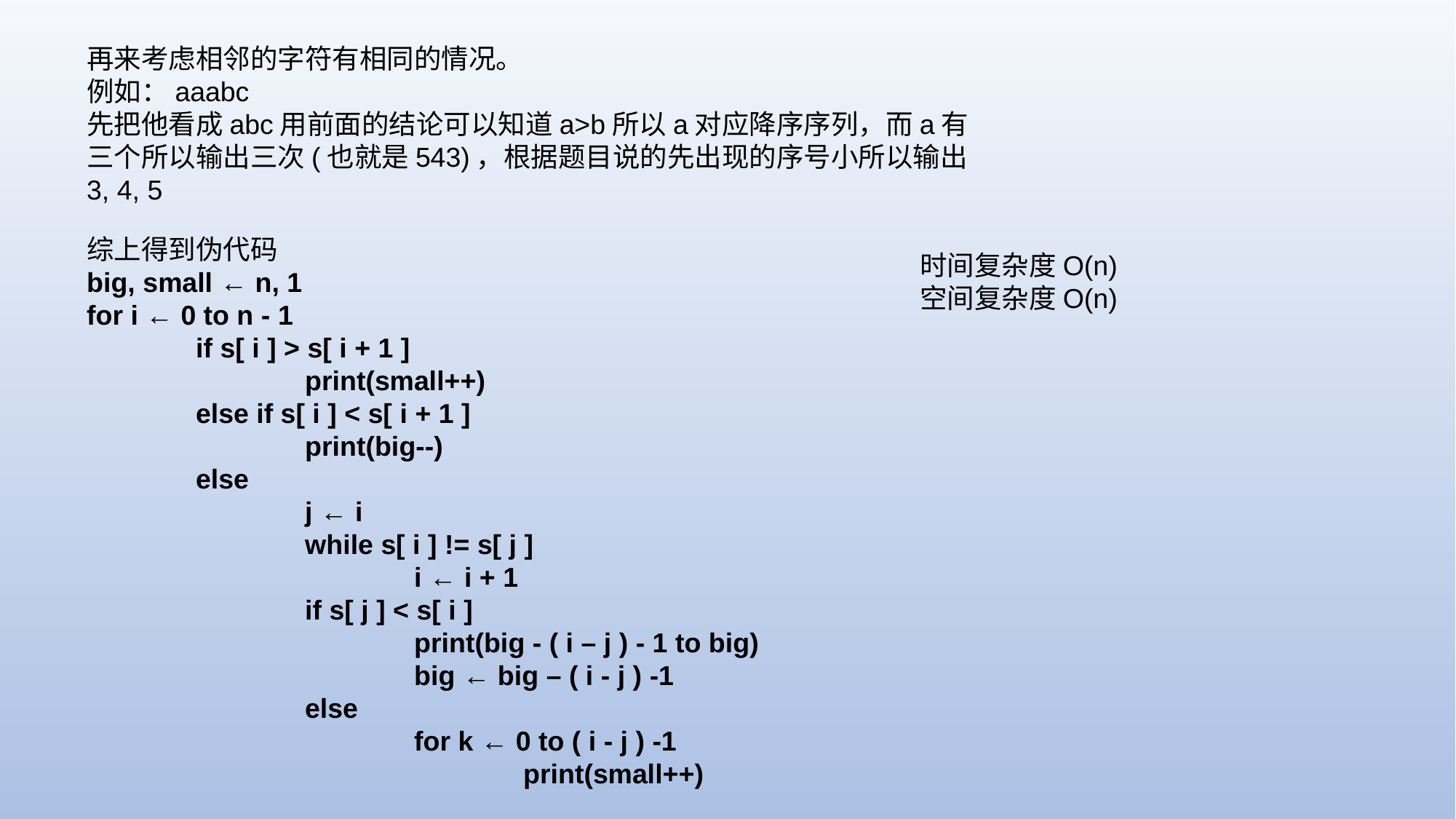

再来考虑相邻的字符有相同的情况。
例如：aaabc
先把他看成abc用前面的结论可以知道a>b所以a对应降序序列，而a有三个所以输出三次(也就是543)，根据题目说的先出现的序号小所以输出3, 4, 5
综上得到伪代码
big, small ← n, 1
for i ← 0 to n - 1
	if s[ i ] > s[ i + 1 ]
		print(small++)
	else if s[ i ] < s[ i + 1 ]
		print(big--)
	else
		j ← i
		while s[ i ] != s[ j ]
			i ← i + 1
		if s[ j ] < s[ i ]
			print(big - ( i – j ) - 1 to big)
			big ← big – ( i - j ) -1
		else
			for k ← 0 to ( i - j ) -1
				print(small++)
时间复杂度O(n)
空间复杂度O(n)